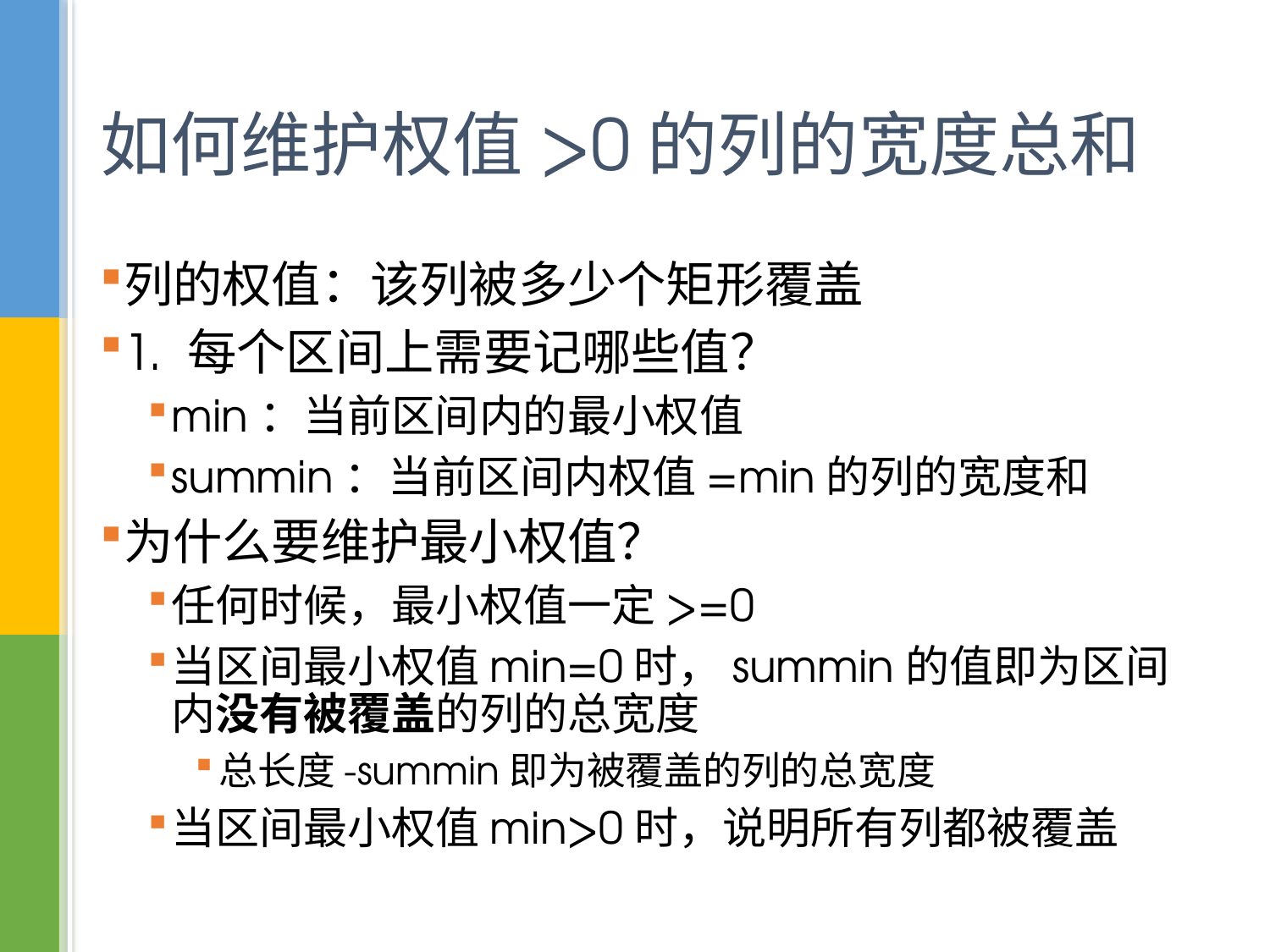

# 如何维护权值>0的列的宽度总和
列的权值：该列被多少个矩形覆盖
1. 每个区间上需要记哪些值？
min：当前区间内的最小权值
summin：当前区间内权值=min的列的宽度和
为什么要维护最小权值？
任何时候，最小权值一定>=0
当区间最小权值min=0时，summin的值即为区间内没有被覆盖的列的总宽度
总长度-summin即为被覆盖的列的总宽度
当区间最小权值min>0时，说明所有列都被覆盖